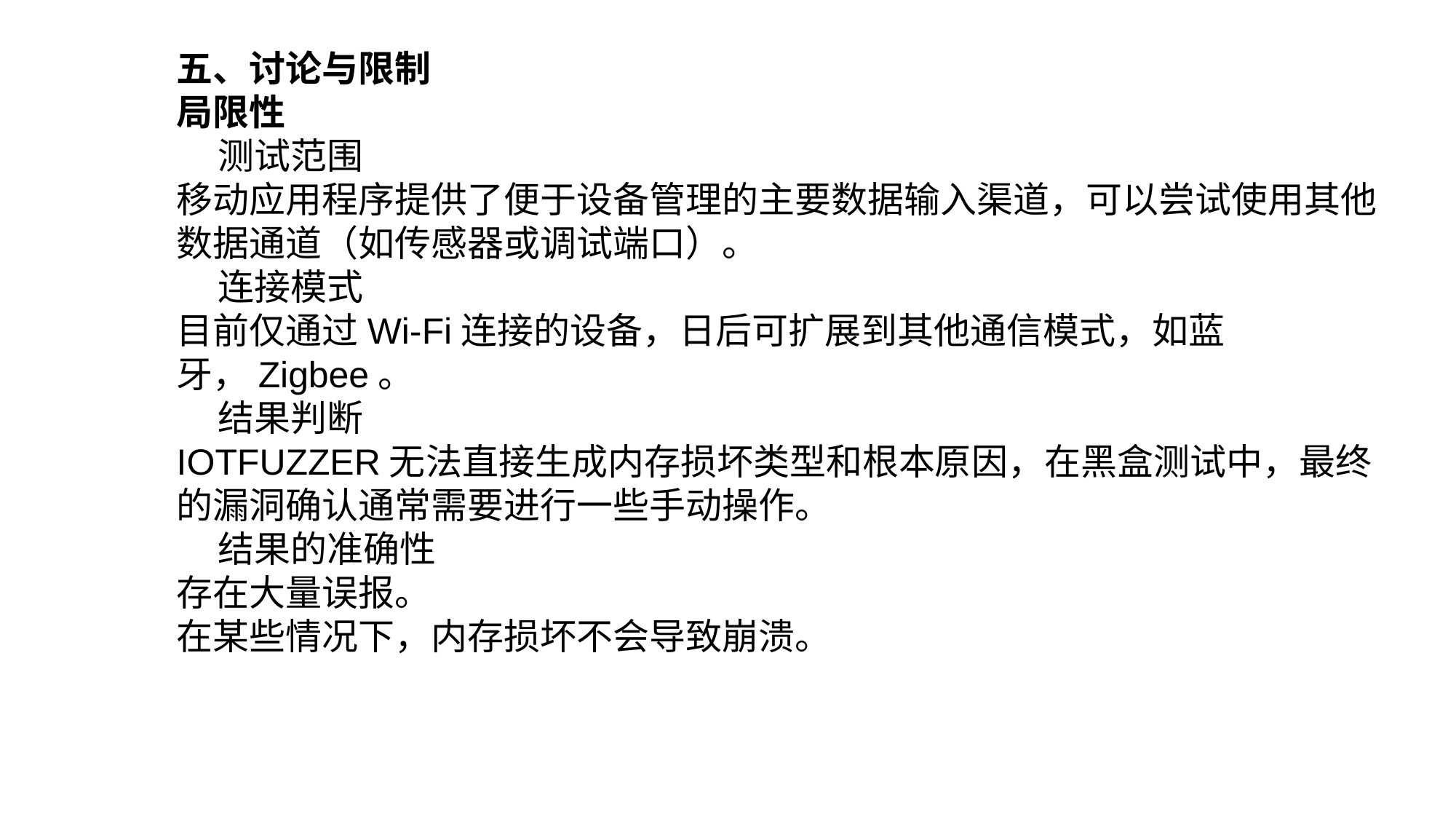

五、讨论与限制
局限性
    测试范围
移动应用程序提供了便于设备管理的主要数据输入渠道，可以尝试使用其他数据通道（如传感器或调试端口）。
    连接模式
目前仅通过Wi-Fi连接的设备，日后可扩展到其他通信模式，如蓝牙，Zigbee。
    结果判断
IOTFUZZER无法直接生成内存损坏类型和根本原因，在黑盒测试中，最终的漏洞确认通常需要进行一些手动操作。
    结果的准确性
存在大量误报。
在某些情况下，内存损坏不会导致崩溃。